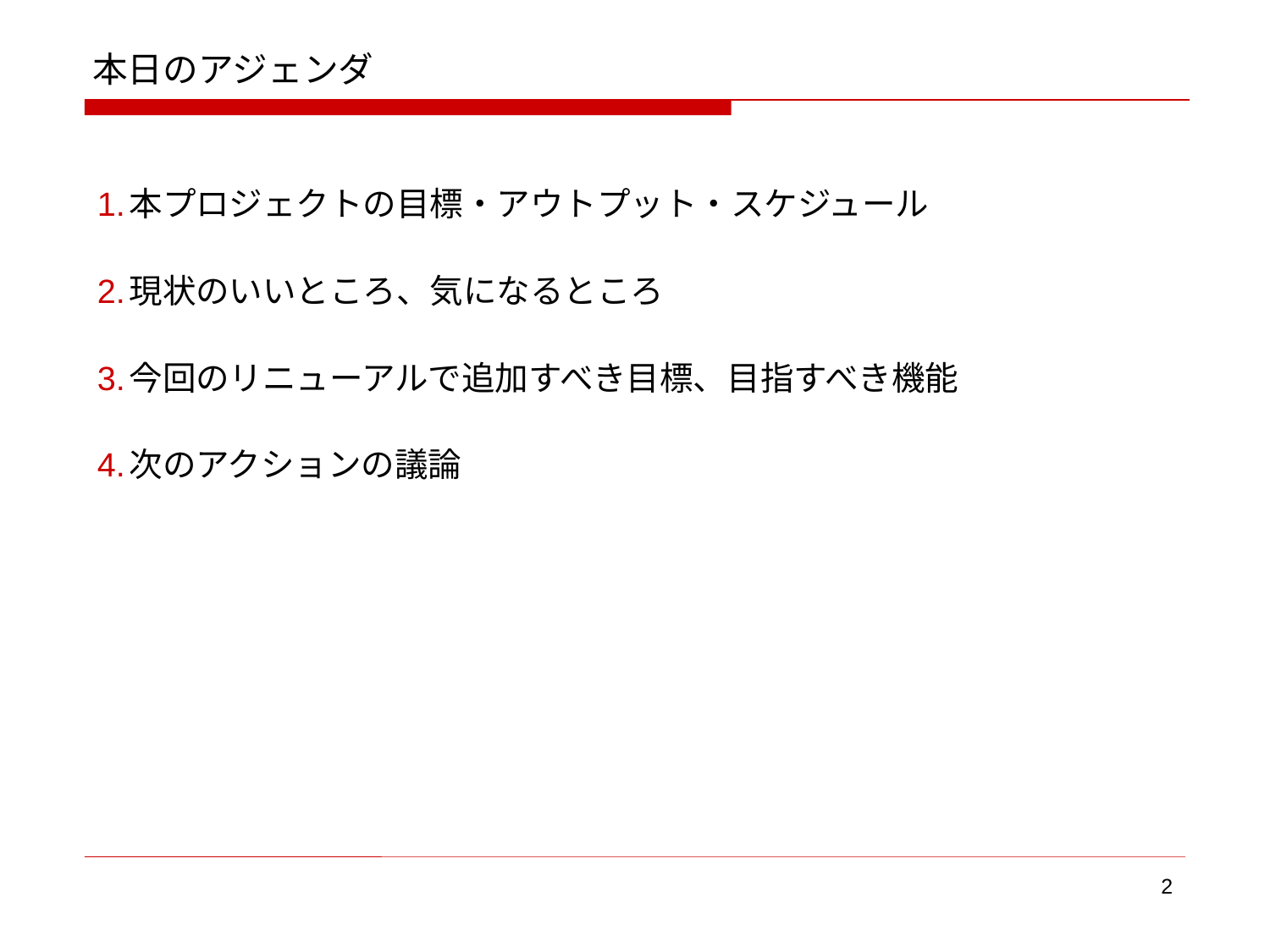

本日のアジェンダ
本プロジェクトの目標・アウトプット・スケジュール
現状のいいところ、気になるところ
今回のリニューアルで追加すべき目標、目指すべき機能
次のアクションの議論

2